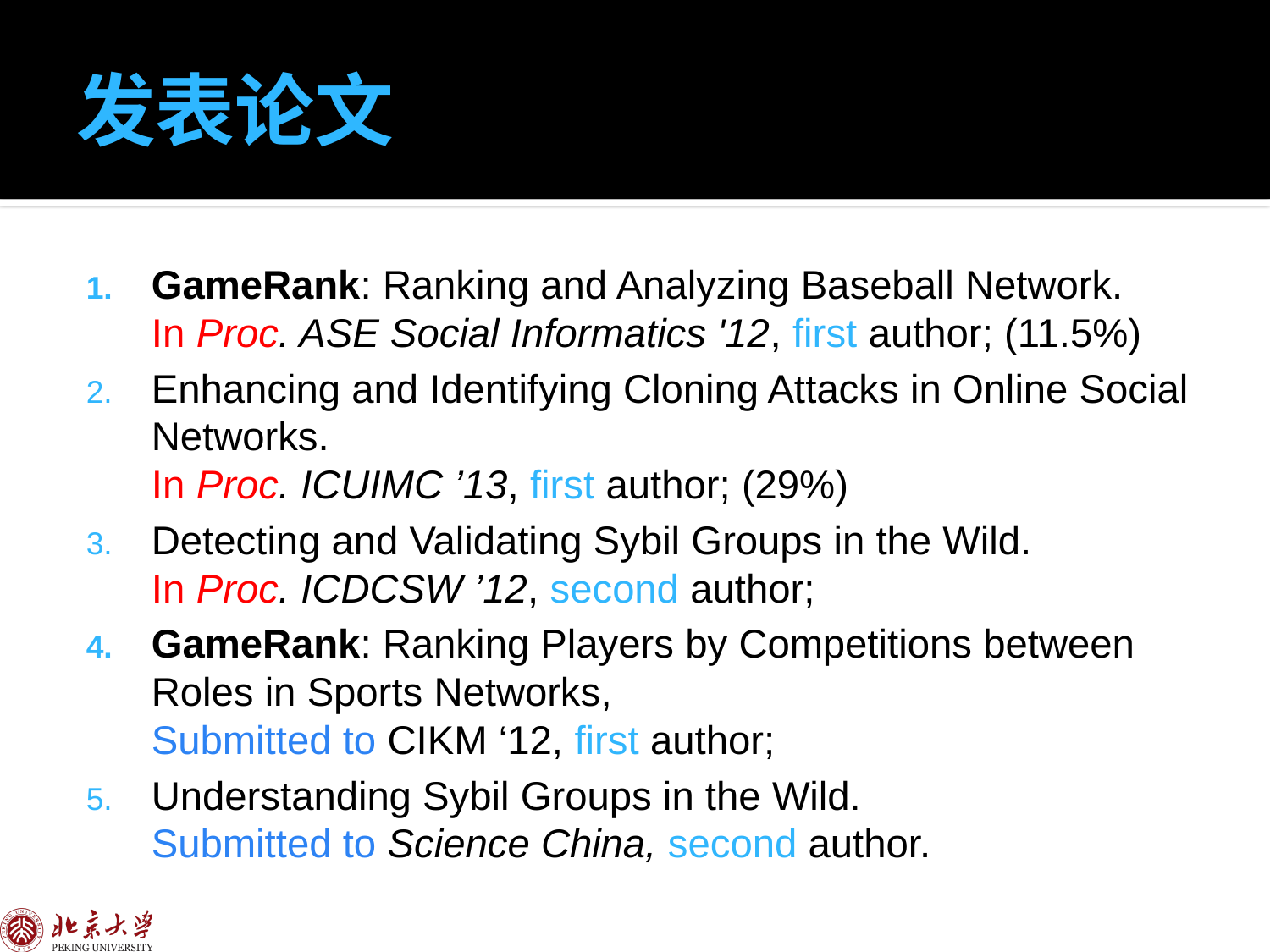

# 发表论文
GameRank: Ranking and Analyzing Baseball Network.
In Proc. ASE Social Informatics '12, first author; (11.5%)
Enhancing and Identifying Cloning Attacks in Online Social Networks.
In Proc. ICUIMC ’13, first author; (29%)
Detecting and Validating Sybil Groups in the Wild.
In Proc. ICDCSW ’12, second author;
GameRank: Ranking Players by Competitions between Roles in Sports Networks,
Submitted to CIKM ‘12, first author;
Understanding Sybil Groups in the Wild.
Submitted to Science China, second author.